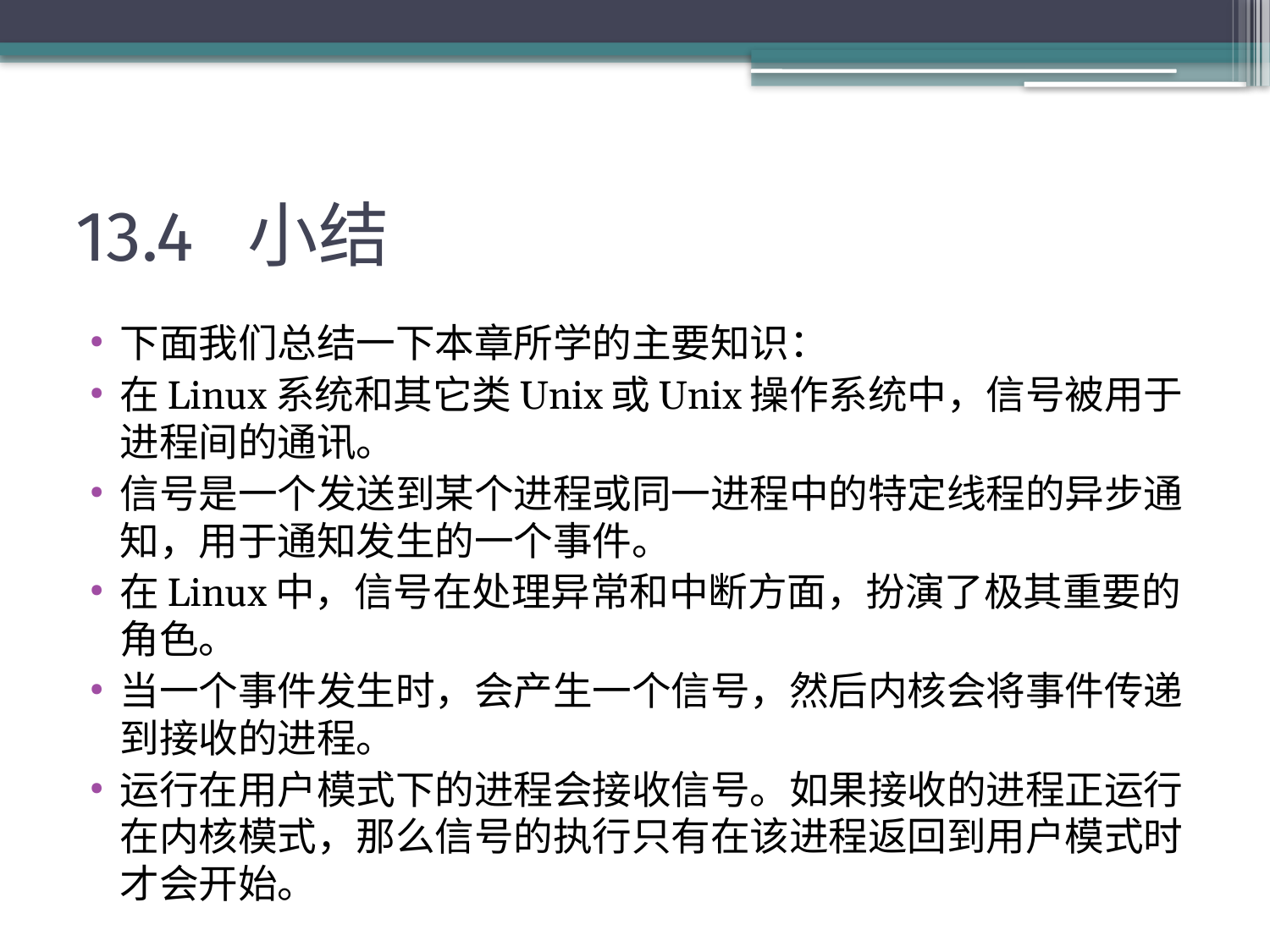

# 13.4  小结
下面我们总结一下本章所学的主要知识：
在Linux系统和其它类Unix或Unix操作系统中，信号被用于进程间的通讯。
信号是一个发送到某个进程或同一进程中的特定线程的异步通知，用于通知发生的一个事件。
在Linux中，信号在处理异常和中断方面，扮演了极其重要的角色。
当一个事件发生时，会产生一个信号，然后内核会将事件传递到接收的进程。
运行在用户模式下的进程会接收信号。如果接收的进程正运行在内核模式，那么信号的执行只有在该进程返回到用户模式时才会开始。